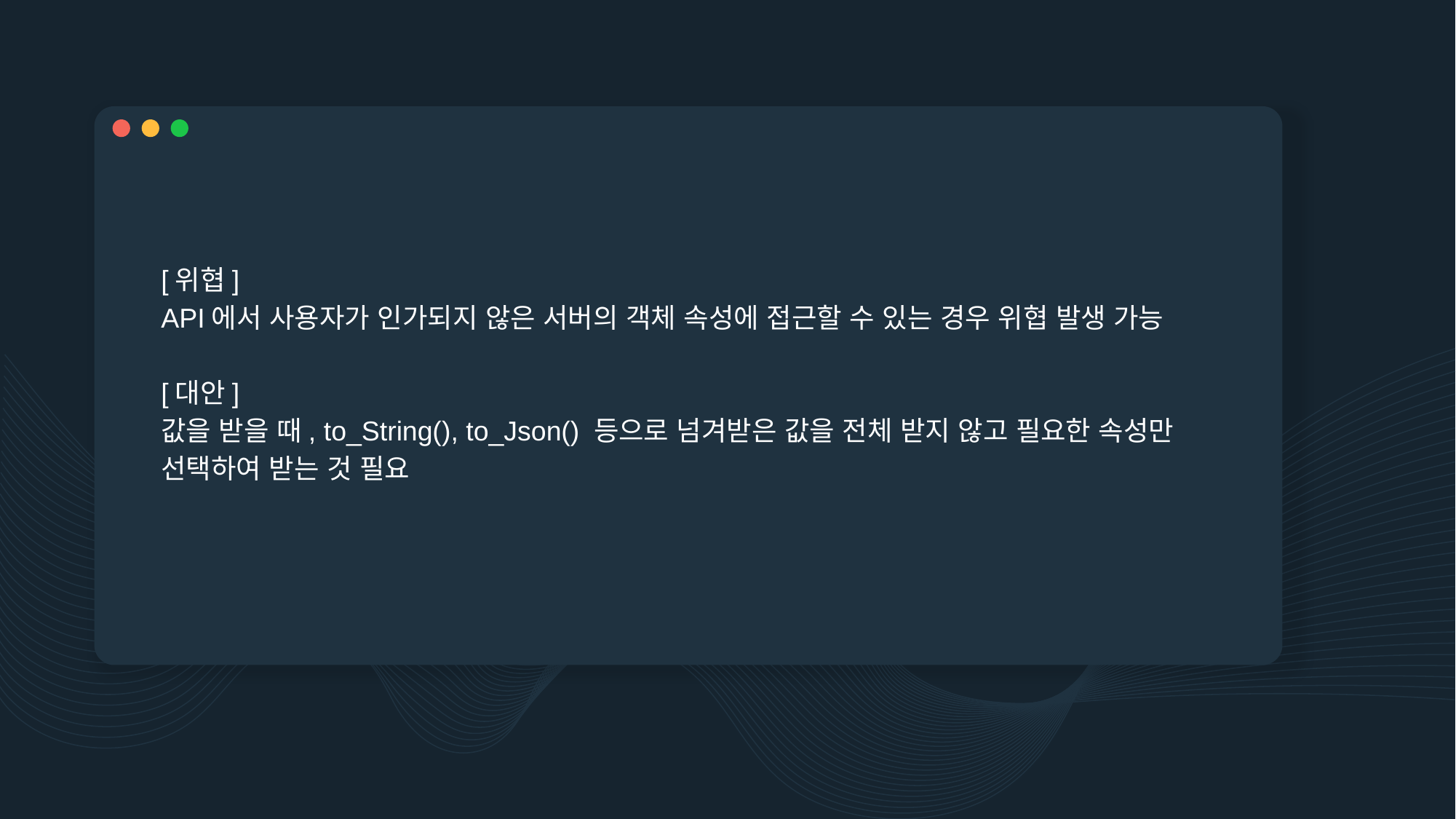

#

[위협]
API에서 사용자가 인가되지 않은 서버의 객체 속성에 접근할 수 있는 경우 위협 발생 가능
[대안]
값을 받을 때, to_String(), to_Json() 등으로 넘겨받은 값을 전체 받지 않고 필요한 속성만 선택하여 받는 것 필요